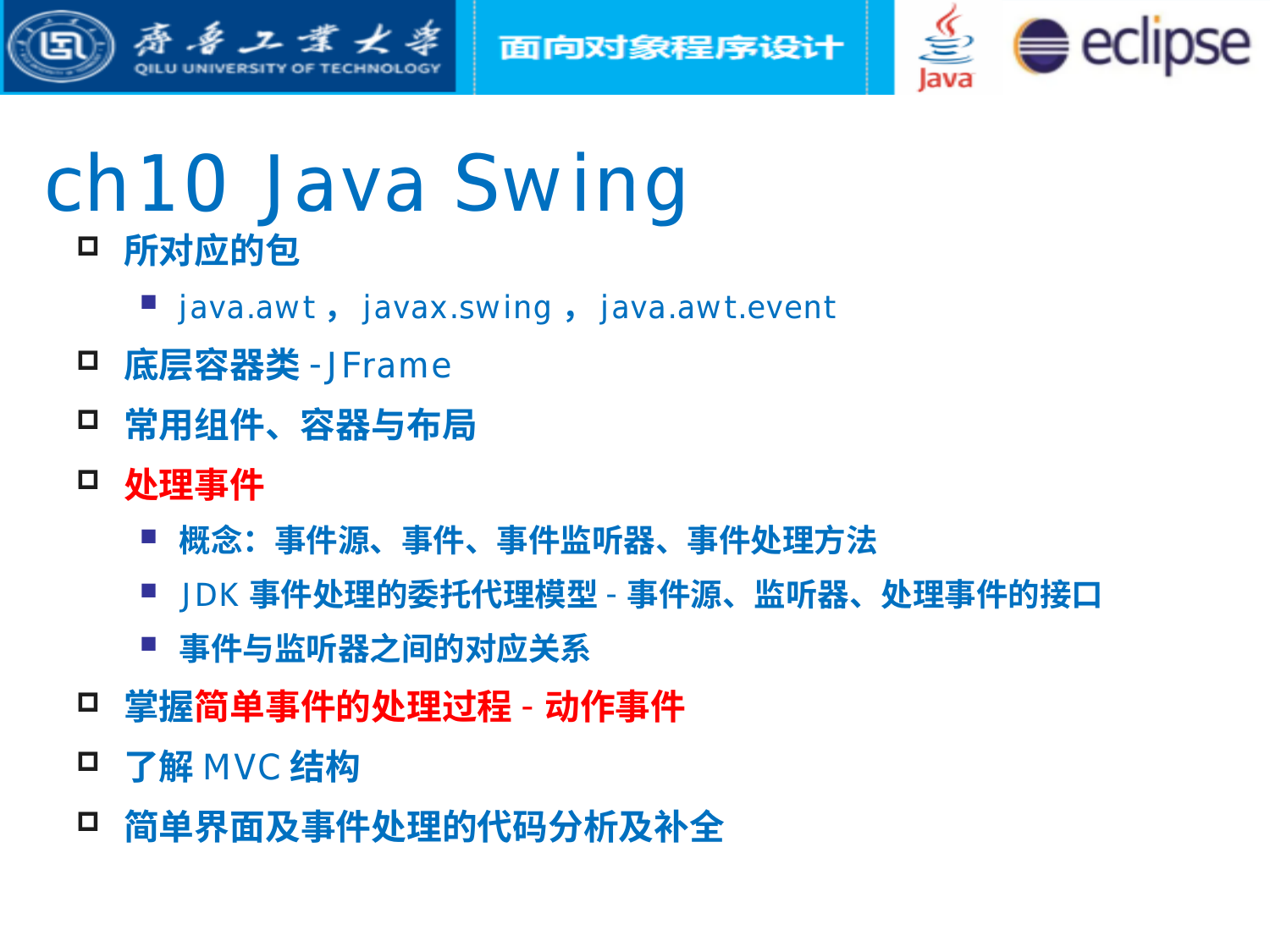

# ch10 Java Swing
所对应的包
java.awt，javax.swing，java.awt.event
底层容器类-JFrame
常用组件、容器与布局
处理事件
概念：事件源、事件、事件监听器、事件处理方法
JDK事件处理的委托代理模型-事件源、监听器、处理事件的接口
事件与监听器之间的对应关系
掌握简单事件的处理过程-动作事件
了解MVC结构
简单界面及事件处理的代码分析及补全
16